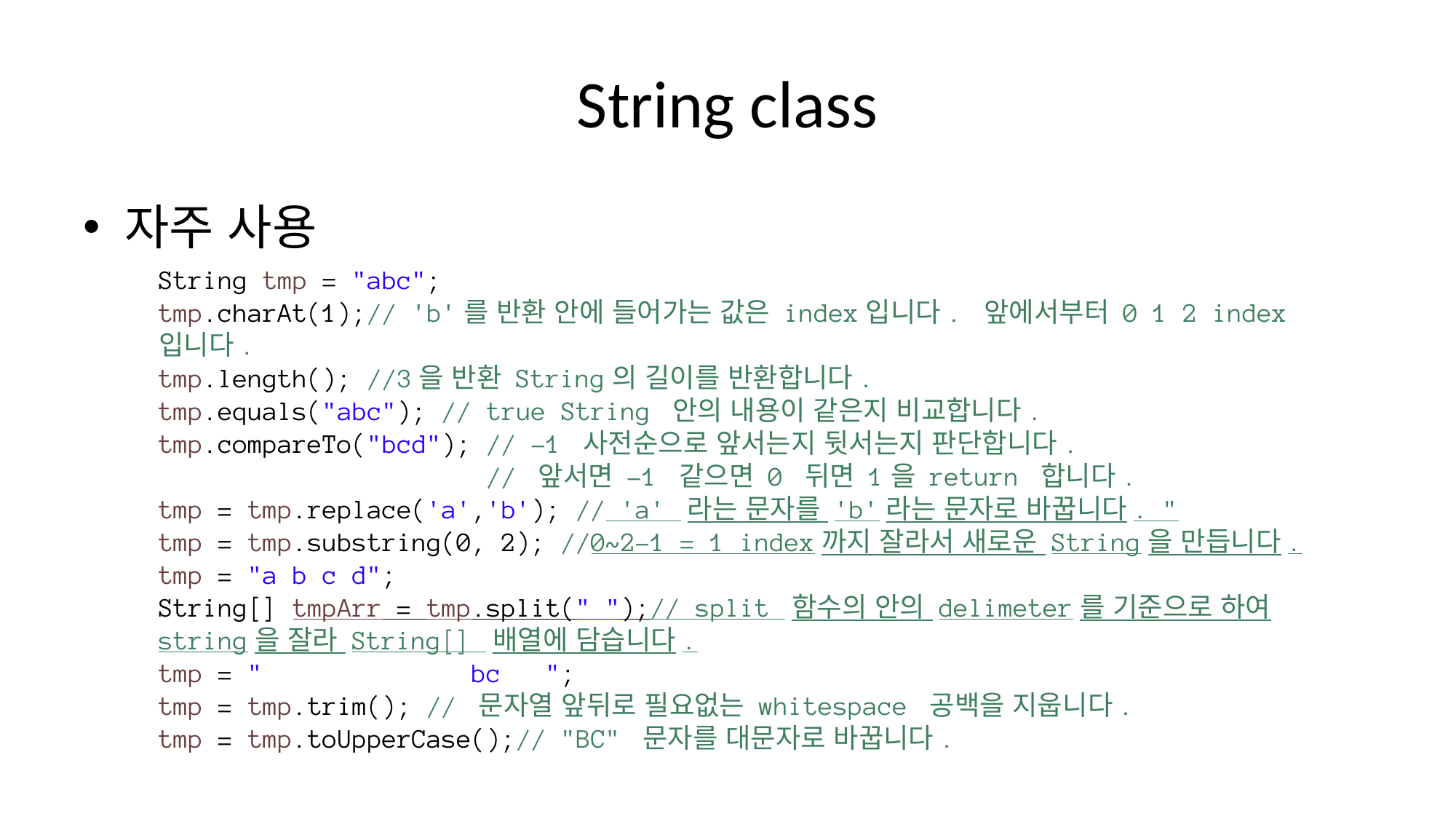

# String class
자주 사용
String tmp = "abc";
tmp.charAt(1);// 'b'를 반환 안에 들어가는 값은 index입니다. 앞에서부터 0 1 2 index 입니다.
tmp.length(); //3을 반환 String의 길이를 반환합니다.
tmp.equals("abc"); // true String 안의 내용이 같은지 비교합니다.
tmp.compareTo("bcd"); // -1 사전순으로 앞서는지 뒷서는지 판단합니다.
                      // 앞서면 -1 같으면 0 뒤면 1을 return 합니다.
tmp = tmp.replace('a','b'); // 'a' 라는 문자를 'b'라는 문자로 바꿉니다. "
tmp = tmp.substring(0, 2); //0~2-1 = 1 index까지 잘라서 새로운 String을 만듭니다.
tmp = "a b c d";
String[] tmpArr = tmp.split(" ");// split 함수의 안의 delimeter를 기준으로 하여 string을 잘라 String[] 배열에 담습니다.
tmp = "              bc   ";
tmp = tmp.trim(); // 문자열 앞뒤로 필요없는 whitespace 공백을 지웁니다.
tmp = tmp.toUpperCase();// "BC" 문자를 대문자로 바꿉니다.